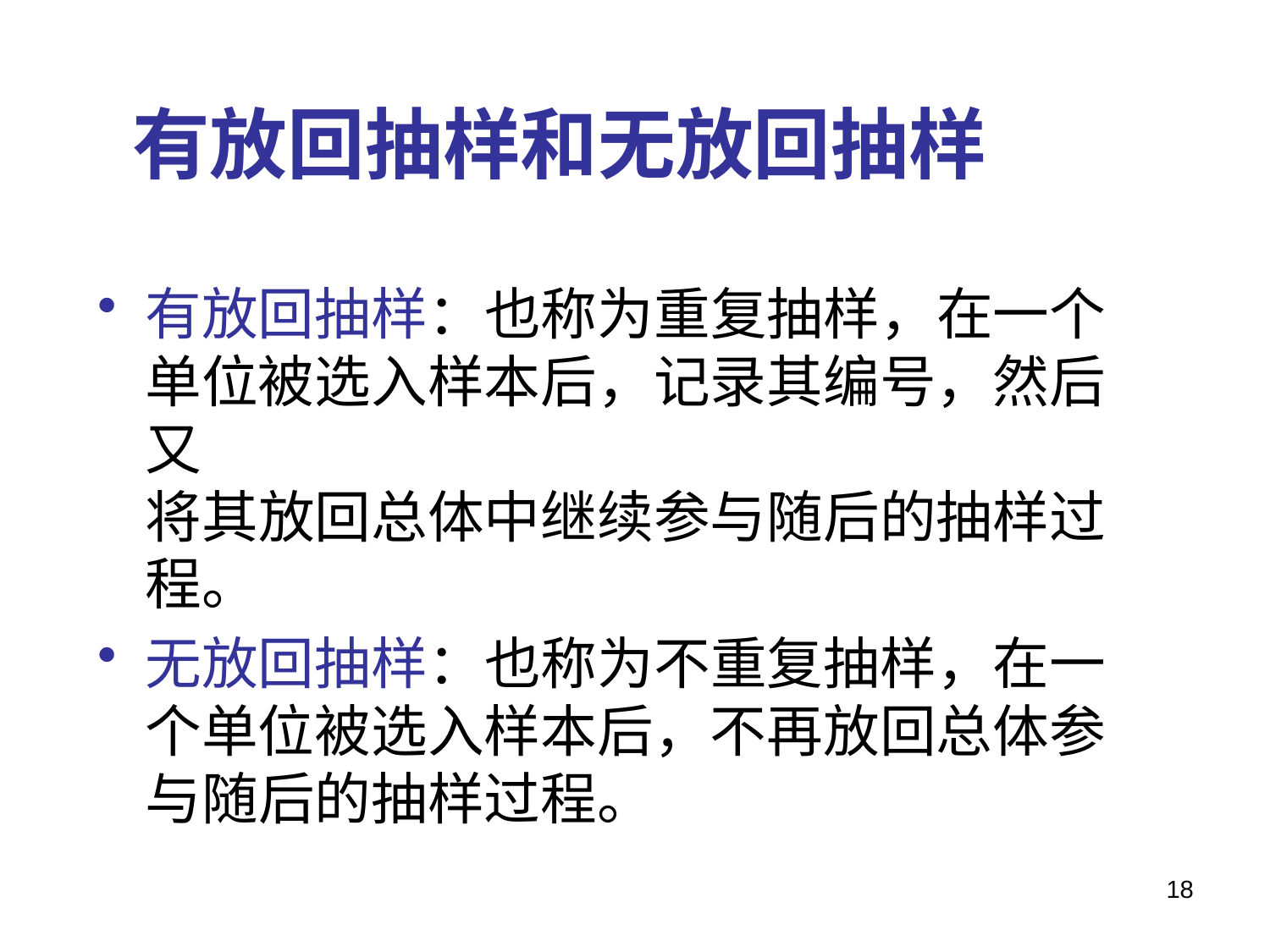

# 有放回抽样和无放回抽样
有放回抽样：也称为重复抽样，在一个
单位被选入样本后，记录其编号，然后又
将其放回总体中继续参与随后的抽样过程。
无放回抽样：也称为不重复抽样，在一个单位被选入样本后，不再放回总体参与随后的抽样过程。
18